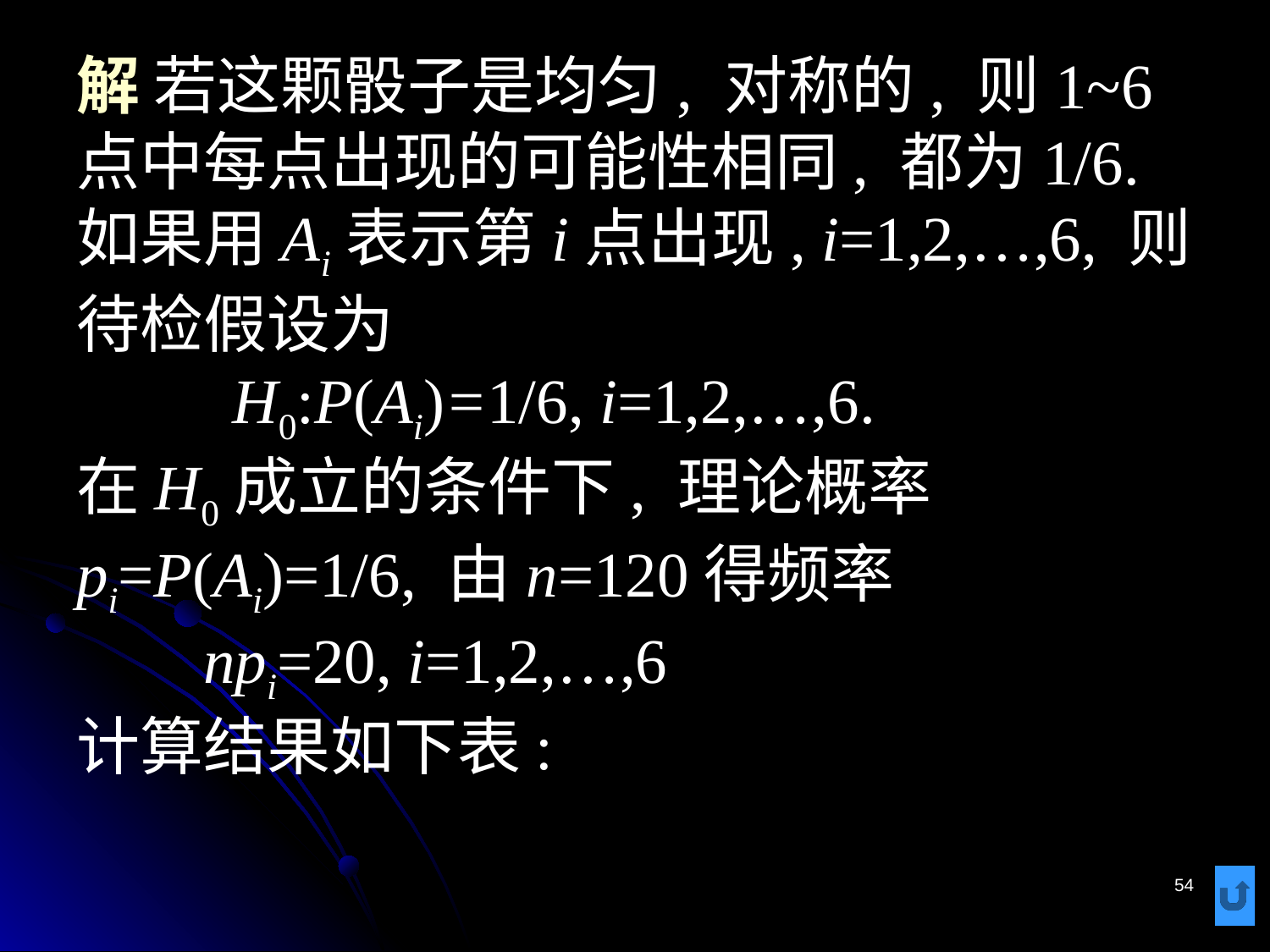

# 解 若这颗骰子是均匀, 对称的, 则1~6点中每点出现的可能性相同, 都为1/6. 如果用Ai表示第i点出现, i=1,2,…,6, 则待检假设为 H0:P(Ai)=1/6, i=1,2,…,6. 在H0成立的条件下, 理论概率pi=P(Ai)=1/6, 由n=120得频率 npi=20, i=1,2,…,6 计算结果如下表:
54